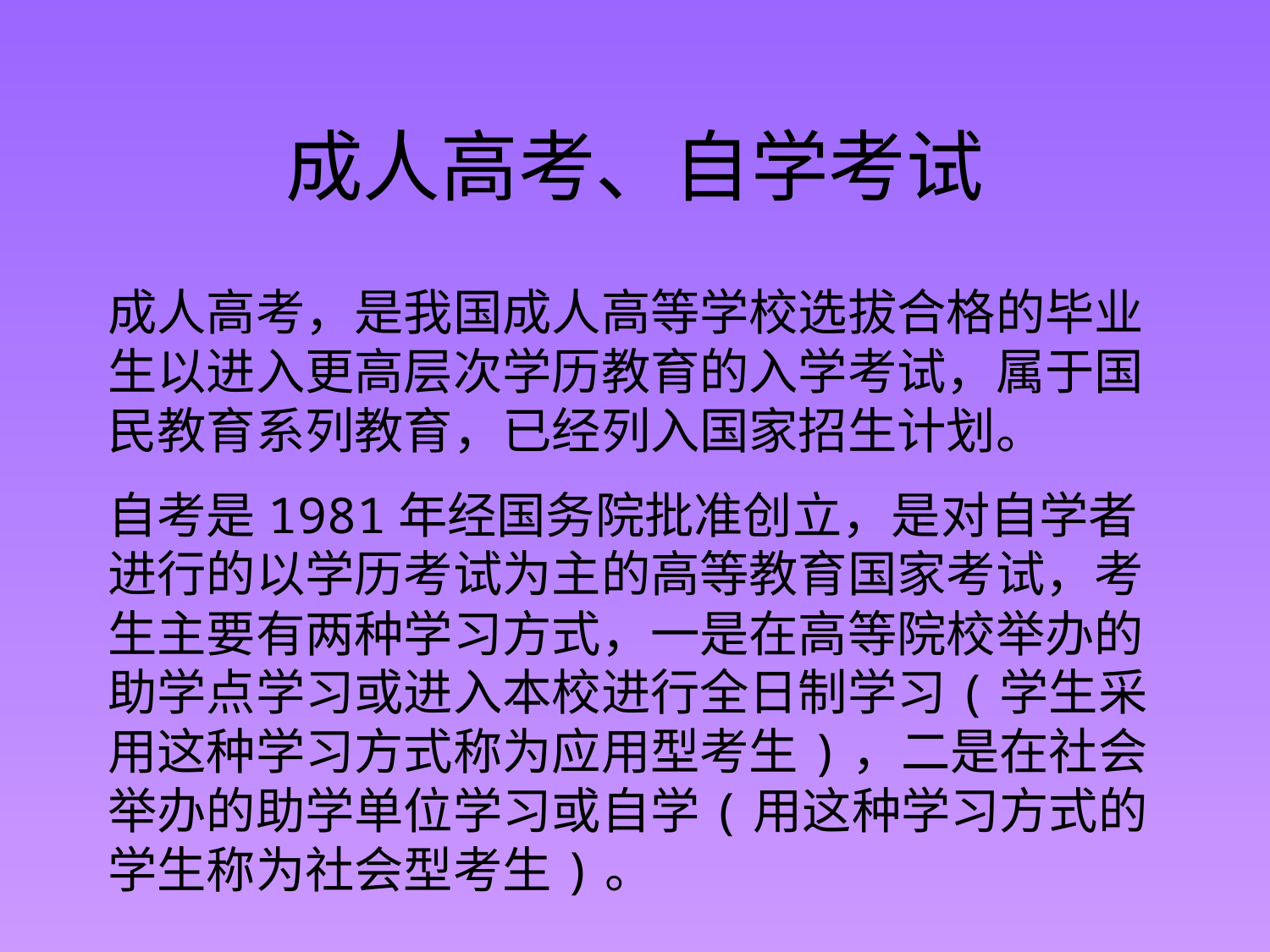

# 成人高考、自学考试
成人高考，是我国成人高等学校选拔合格的毕业生以进入更高层次学历教育的入学考试，属于国民教育系列教育，已经列入国家招生计划。
自考是1981年经国务院批准创立，是对自学者进行的以学历考试为主的高等教育国家考试，考生主要有两种学习方式，一是在高等院校举办的助学点学习或进入本校进行全日制学习(学生采用这种学习方式称为应用型考生)，二是在社会举办的助学单位学习或自学(用这种学习方式的学生称为社会型考生)。